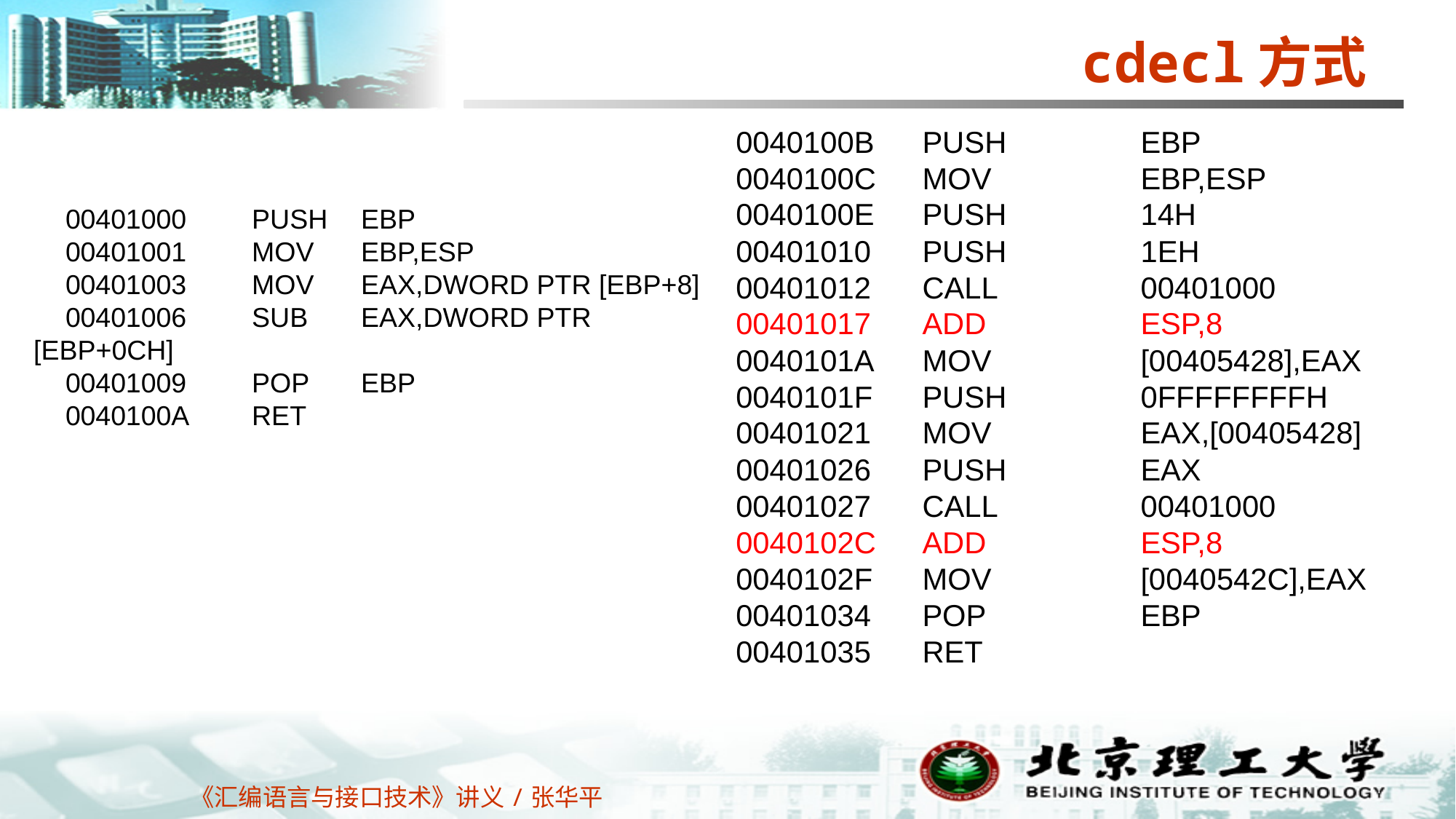

cdecl方式
0040100B  	PUSH        	EBP
0040100C 	MOV         	EBP,ESP
0040100E  	PUSH        	14H
00401010   	PUSH        	1EH
00401012  	CALL        	00401000
00401017   	ADD         	ESP,8
0040101A   	MOV        	[00405428],EAX
0040101F   	PUSH        	0FFFFFFFFH
00401021  	MOV         	EAX,[00405428]
00401026   	PUSH        	EAX
00401027   	CALL        	00401000
0040102C   	ADD         	ESP,8
0040102F   	MOV         	[0040542C],EAX
00401034   	POP        	EBP
00401035	RET
00401000	PUSH 	EBP
00401001 	MOV 	EBP,ESP
00401003  	MOV   	EAX,DWORD PTR [EBP+8]
00401006	SUB  	EAX,DWORD PTR [EBP+0CH]
00401009 	POP    	EBP
0040100A 	RET